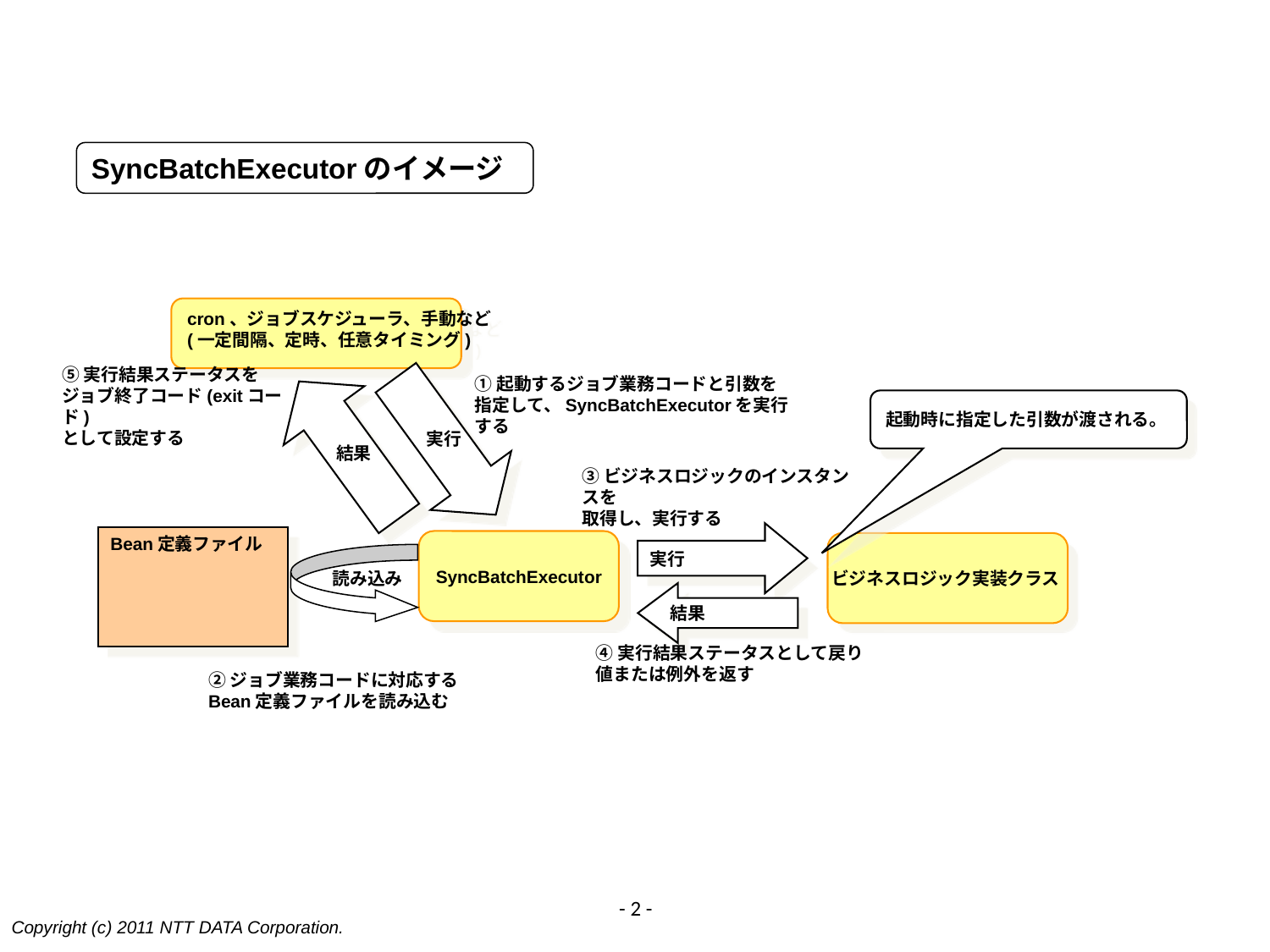

SyncBatchExecutorのイメージ

cron、ジョブスケジューラ、手動など
(一定間隔、定時、任意タイミング)

⑤実行結果ステータスを
ジョブ終了コード(exitコード)
として設定する
①起動するジョブ業務コードと引数を指定して、SyncBatchExecutorを実行する
起動時に指定した引数が渡される。
実行
結果
③ビジネスロジックのインスタンスを
取得し、実行する
実行
Bean定義ファイル
SyncBatchExecutor
ビジネスロジック実装クラス

読み込み
結果
④実行結果ステータスとして戻り値または例外を返す
②ジョブ業務コードに対応する
Bean定義ファイルを読み込む
- 2 -
Copyright (c) 2011 NTT DATA Corporation.